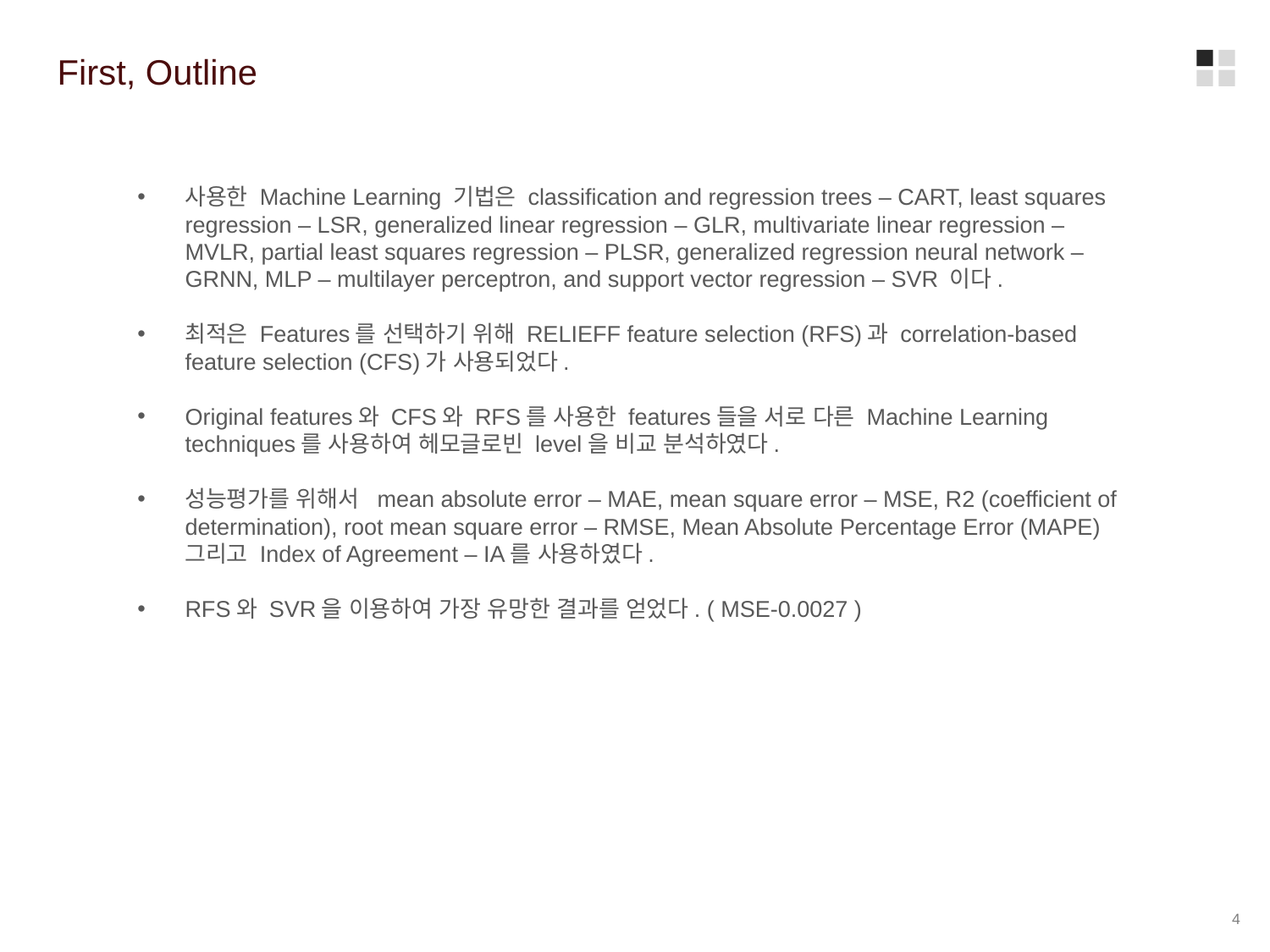

First, Outline

사용한 Machine Learning 기법은 classification and regression trees – CART, least squares regression – LSR, generalized linear regression – GLR, multivariate linear regression – MVLR, partial least squares regression – PLSR, generalized regression neural network – GRNN, MLP – multilayer perceptron, and support vector regression – SVR 이다.

최적은 Features를 선택하기 위해 RELIEFF feature selection (RFS)과 correlation-based feature selection (CFS)가 사용되었다.

Original features와 CFS와 RFS를 사용한 features들을 서로 다른 Machine Learning techniques를 사용하여 헤모글로빈 level을 비교 분석하였다.

성능평가를 위해서  mean absolute error – MAE, mean square error – MSE, R2 (coefficient of determination), root mean square error – RMSE, Mean Absolute Percentage Error (MAPE) 그리고 Index of Agreement – IA를 사용하였다.

RFS와 SVR을 이용하여 가장 유망한 결과를 얻었다. ( MSE-0.0027 )